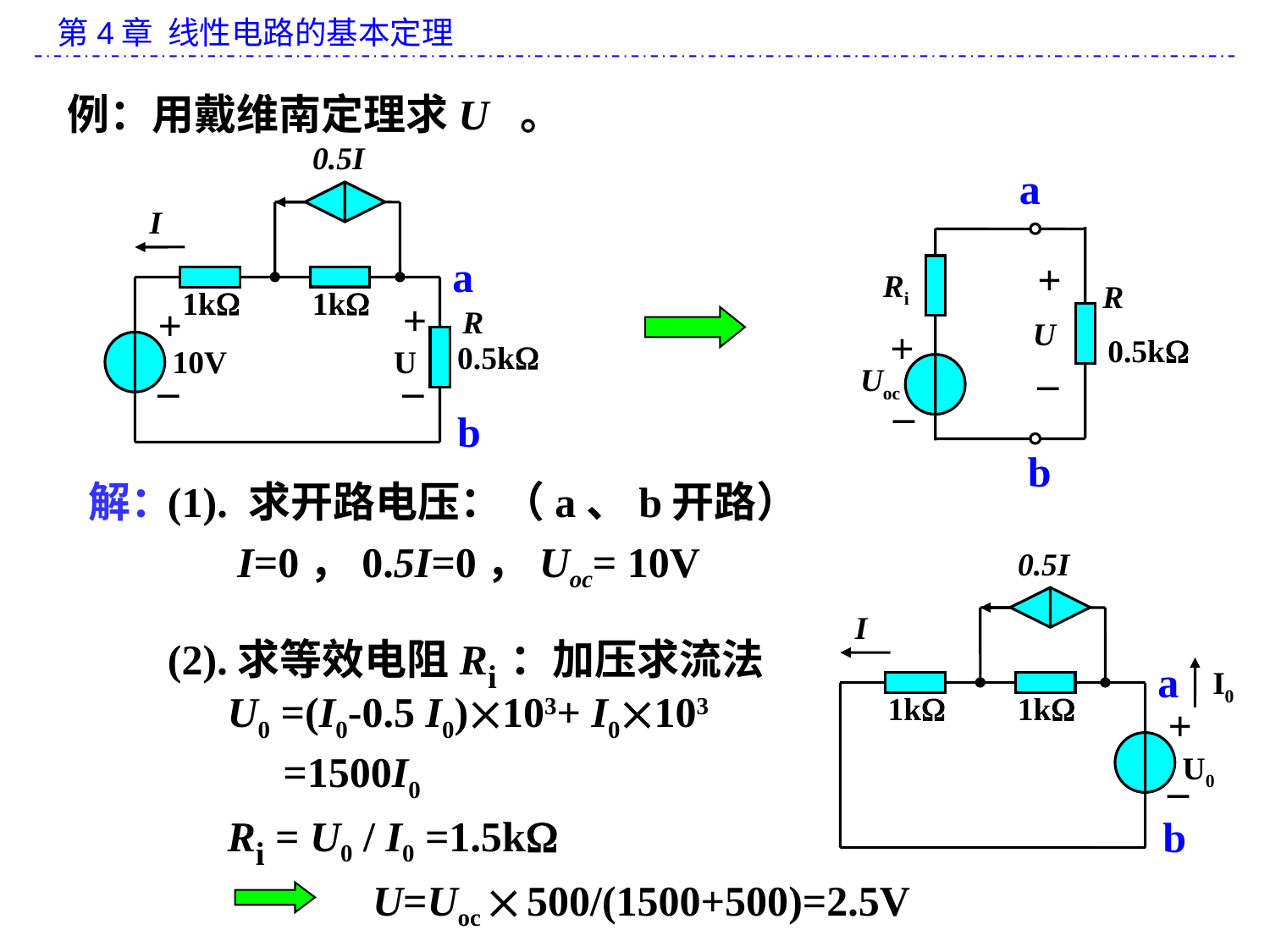

例：用戴维南定理求U  。
0.5I

I

a

1kΩ
1kΩ

+
+
R
0.5kΩ

10V
U
_
_

b

a

+
Ri
R

U
+

0.5kΩ
–
Uoc

_

b

解：
(1). 求开路电压：（a、b开路）
I=0，0.5I=0，Uoc= 10V
0.5I

I

a

I0

1kΩ
1kΩ

+

U0
_
b

(2).求等效电阻Ri：加压求流法
U0 =(I0-0.5 I0)×103+ I0×103
 =1500I0
Ri = U0 / I0 =1.5kΩ
U=Uoc × 500/(1500+500)=2.5V